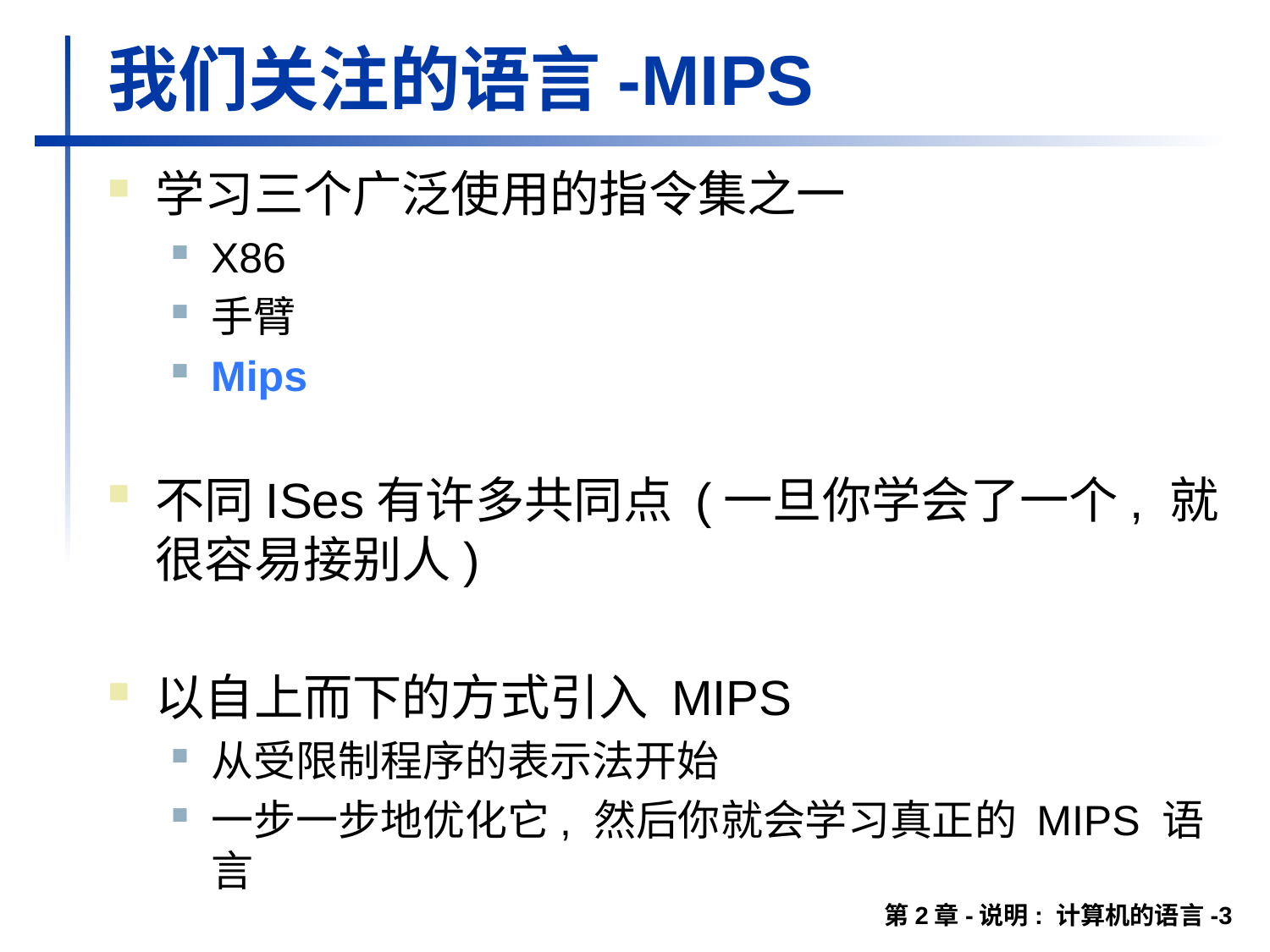

# 我们关注的语言-MIPS
学习三个广泛使用的指令集之一
X86
手臂
Mips

不同ISes有许多共同点 (一旦你学会了一个, 就很容易接别人)

以自上而下的方式引入 MIPS
从受限制程序的表示法开始
一步一步地优化它, 然后你就会学习真正的 MIPS 语言

第2章-说明: 计算机的语言-3